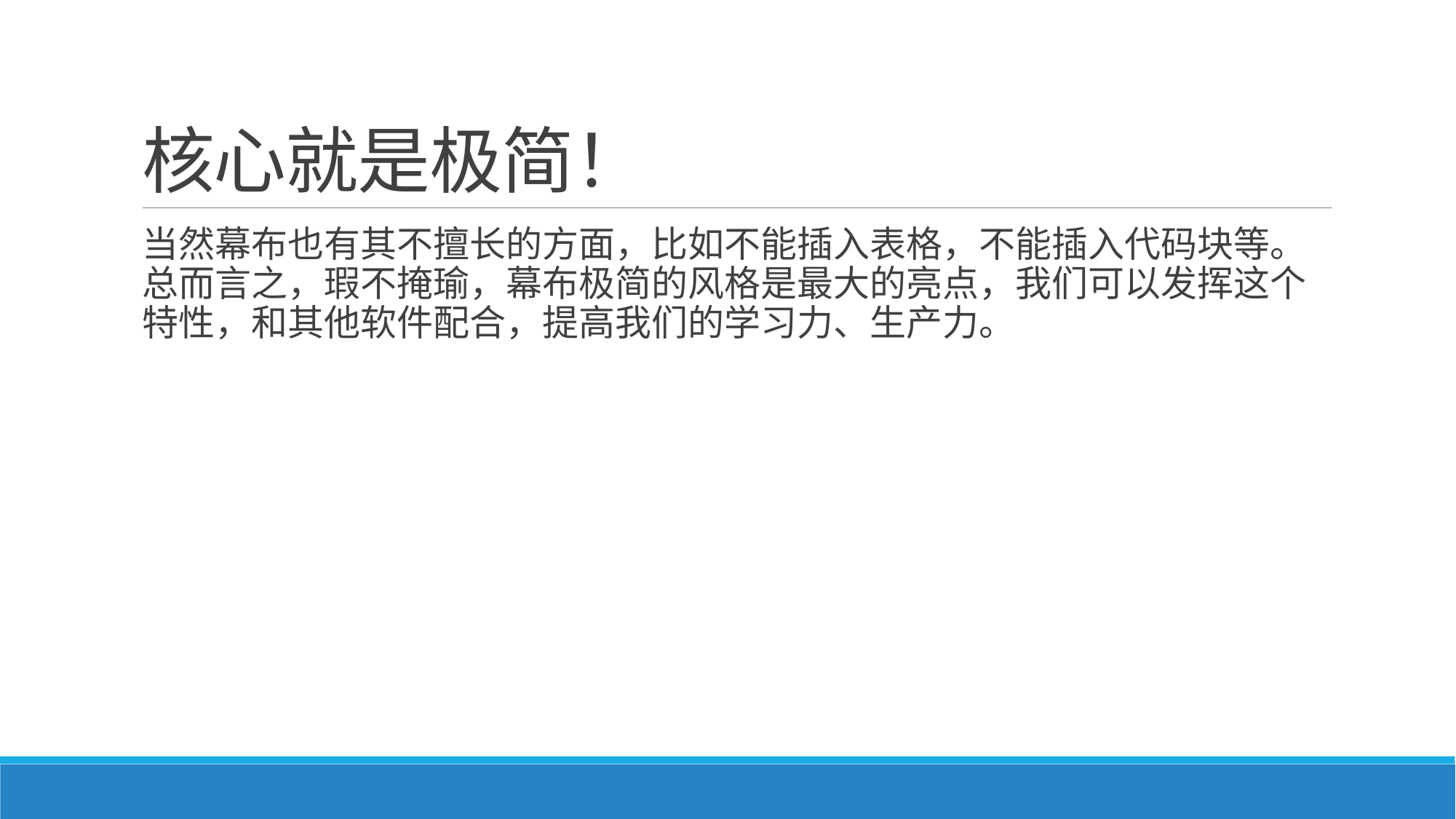

# 核心就是极简！
当然幕布也有其不擅长的方面，比如不能插入表格，不能插入代码块等。总而言之，瑕不掩瑜，幕布极简的风格是最大的亮点，我们可以发挥这个特性，和其他软件配合，提高我们的学习力、生产力。